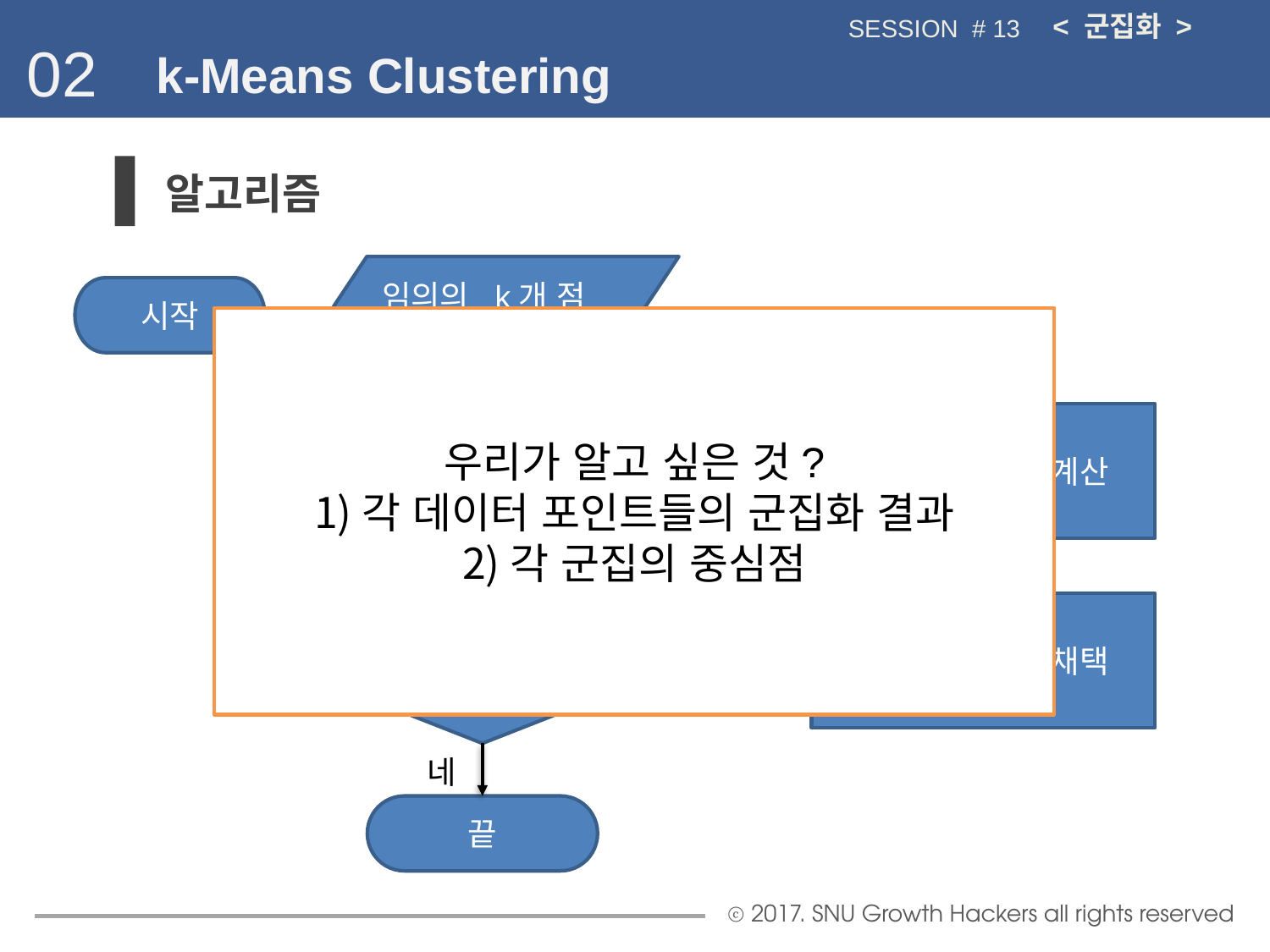

< 군집화 >
SESSION  # 13
02
k-Means Clustering

알고리즘
임의의  k개 점 초기 중심점
시작
우리가 알고 싶은 것?
각 데이터 포인트들의 군집화 결과
각 군집의 중심점
각 데이터 포인트에서 가장 가까운 중심점 기준. 군집 설정
중심점을 다시 계산
이전 군집화와 결과가 같은가?
새로운 군집화 채택
아니요
네
끝
ⓒ 2017. SNU Growth Hackers all rights reserved